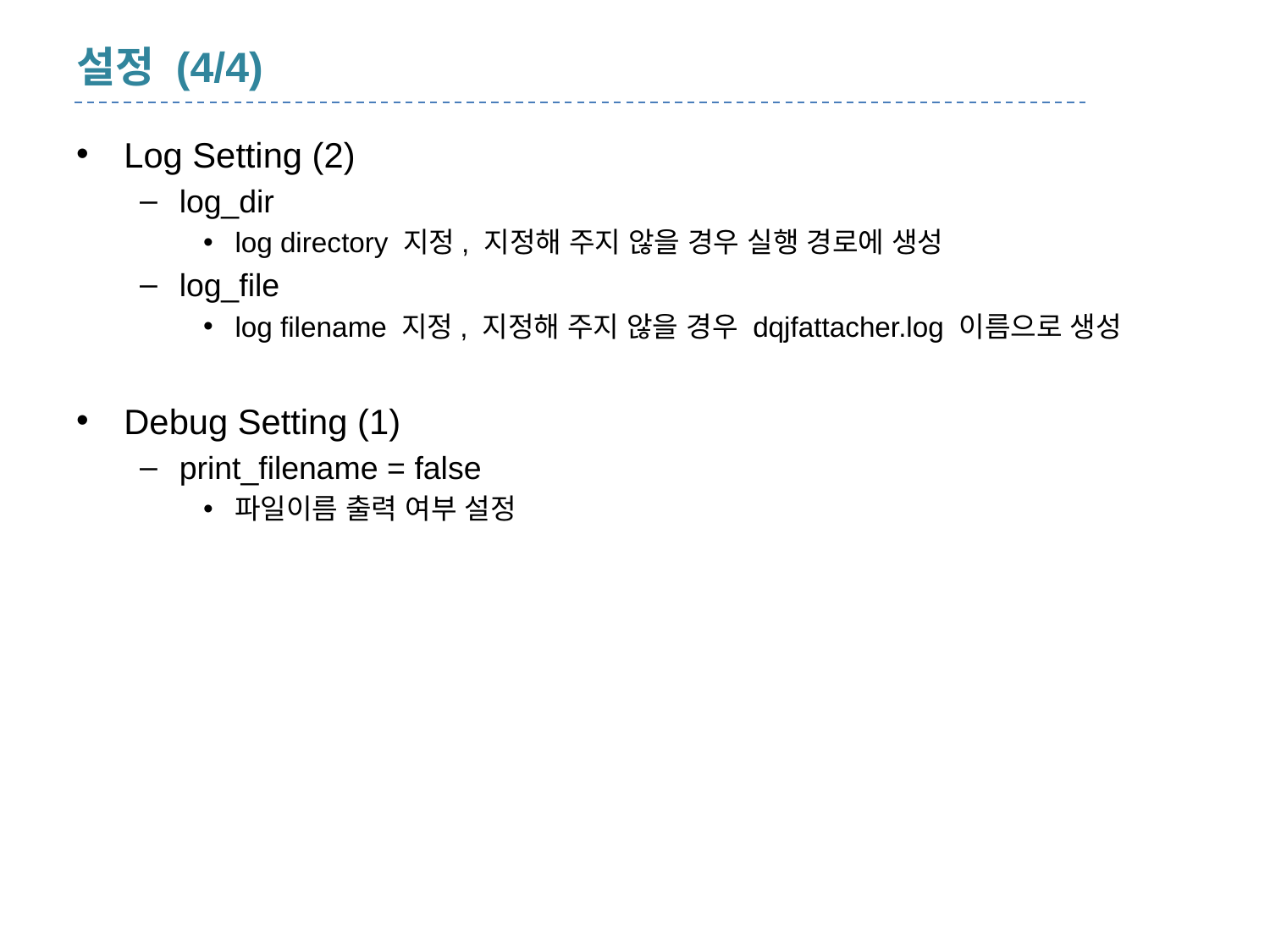

# 설정 (4/4)
Log Setting (2)
log_dir
log directory 지정, 지정해 주지 않을 경우 실행 경로에 생성
log_file
log filename 지정, 지정해 주지 않을 경우 dqjfattacher.log 이름으로 생성

Debug Setting (1)
print_filename = false
파일이름 출력 여부 설정